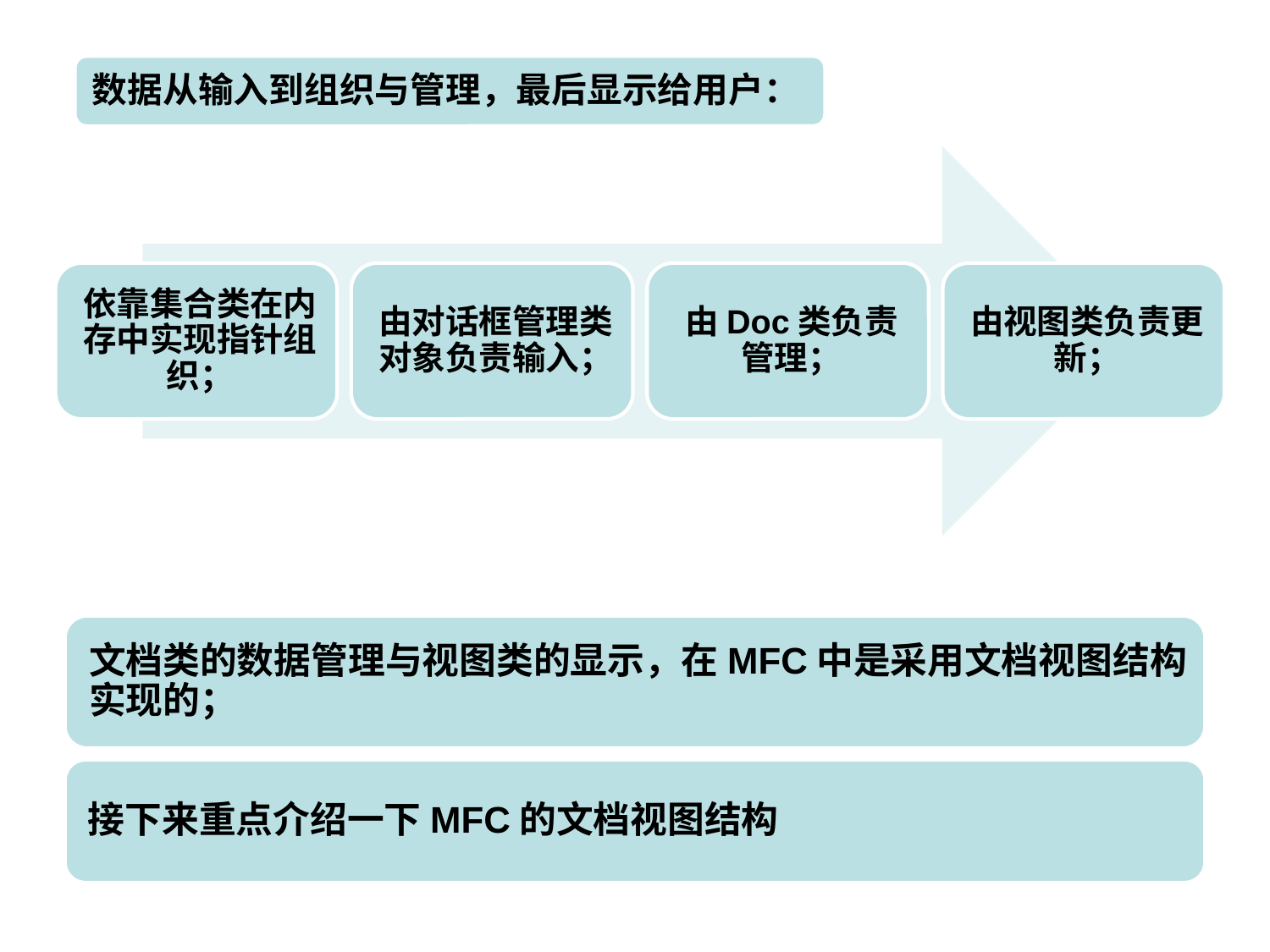

数据从输入到组织与管理，最后显示给用户：
依靠集合类在内存中实现指针组织；
由对话框管理类对象负责输入；
由Doc类负责管理；
由视图类负责更新；
文档类的数据管理与视图类的显示，在MFC中是采用文档视图结构实现的；
接下来重点介绍一下MFC的文档视图结构